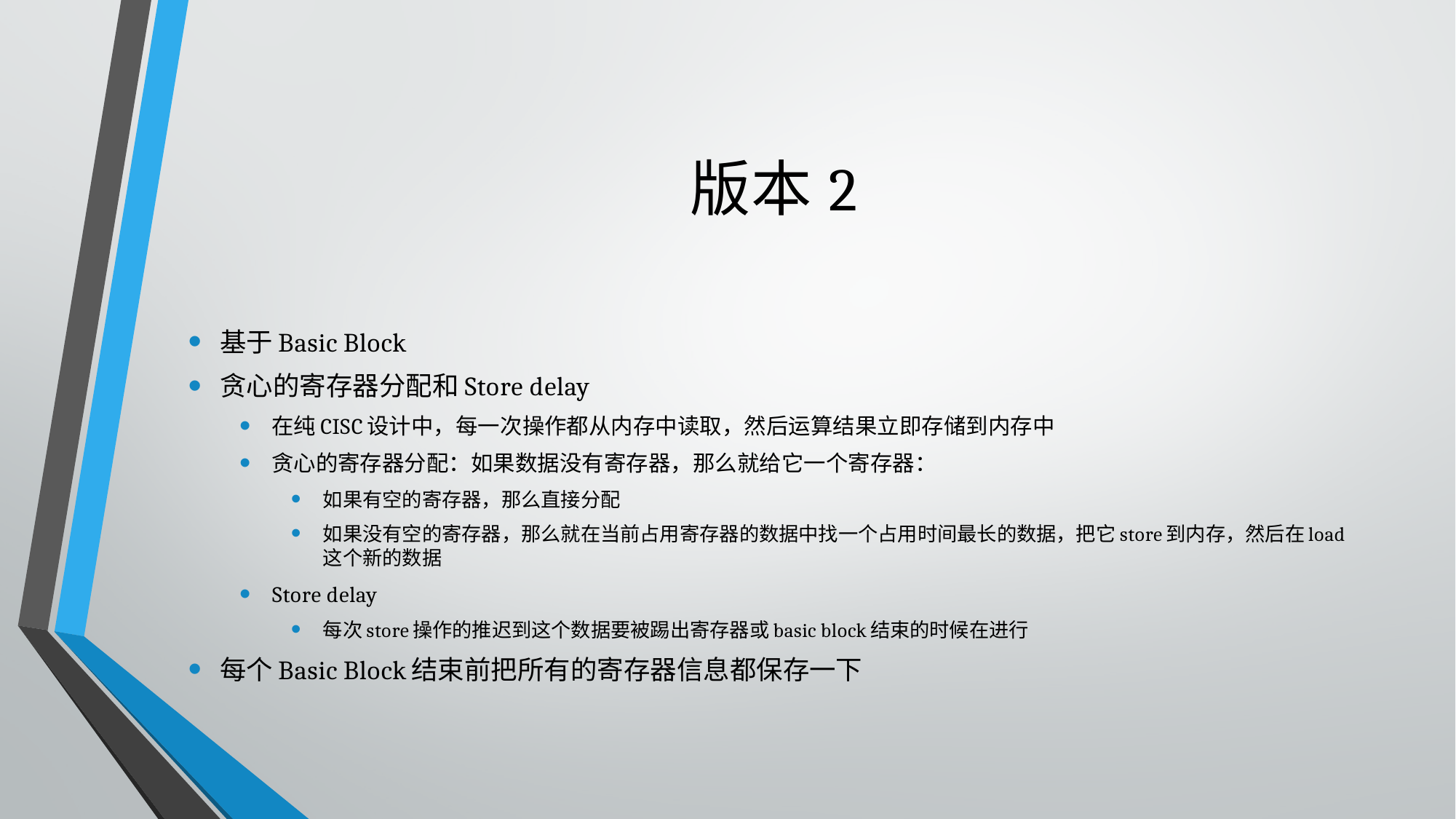

# 版本2
基于Basic Block
贪心的寄存器分配和Store delay
在纯CISC设计中，每一次操作都从内存中读取，然后运算结果立即存储到内存中
贪心的寄存器分配：如果数据没有寄存器，那么就给它一个寄存器：
如果有空的寄存器，那么直接分配
如果没有空的寄存器，那么就在当前占用寄存器的数据中找一个占用时间最长的数据，把它store到内存，然后在load这个新的数据
Store delay
每次store操作的推迟到这个数据要被踢出寄存器或basic block结束的时候在进行
每个Basic Block结束前把所有的寄存器信息都保存一下